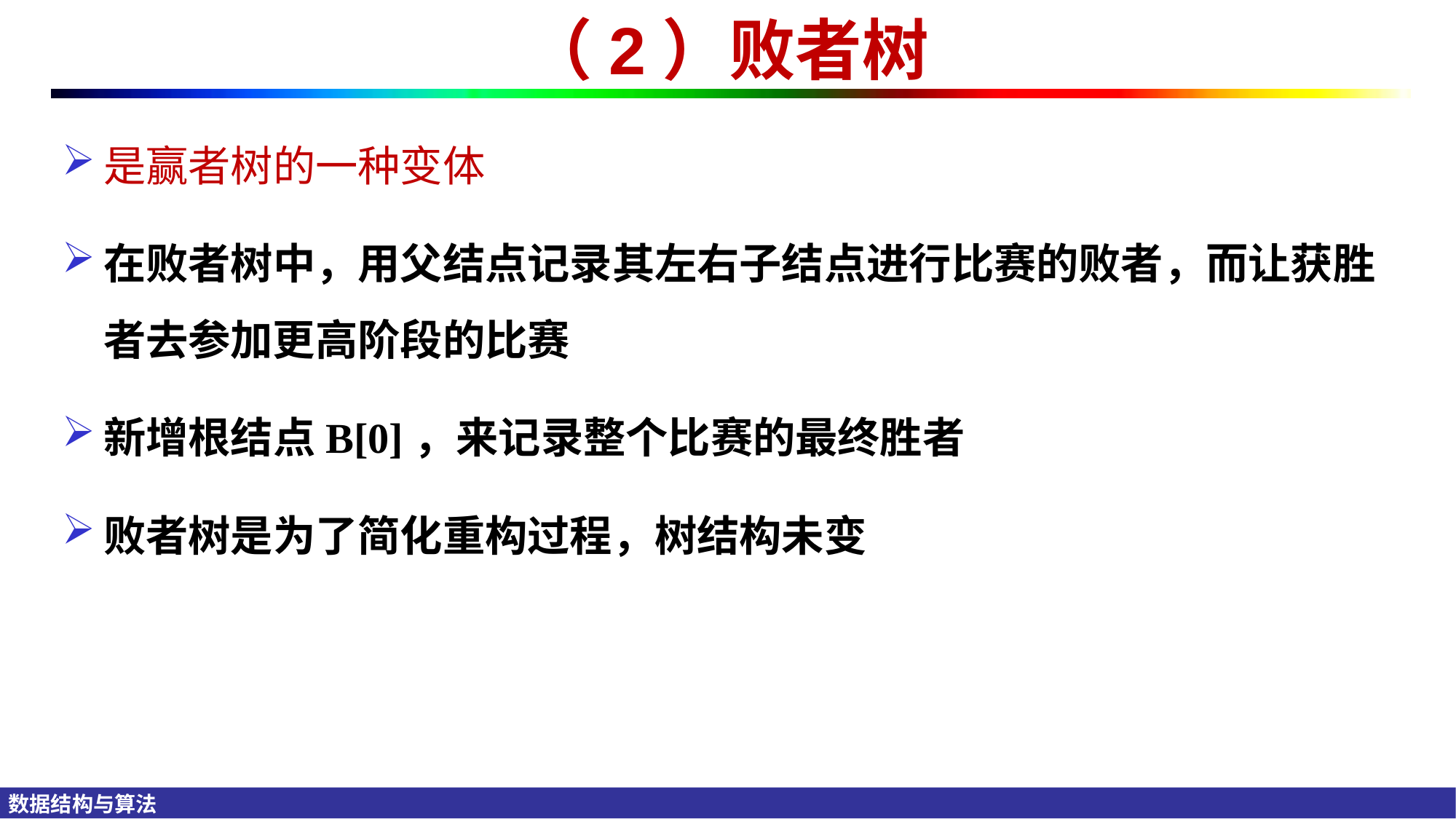

（2）败者树
是赢者树的一种变体
在败者树中，用父结点记录其左右子结点进行比赛的败者，而让获胜者去参加更高阶段的比赛
新增根结点B[0]，来记录整个比赛的最终胜者
败者树是为了简化重构过程，树结构未变